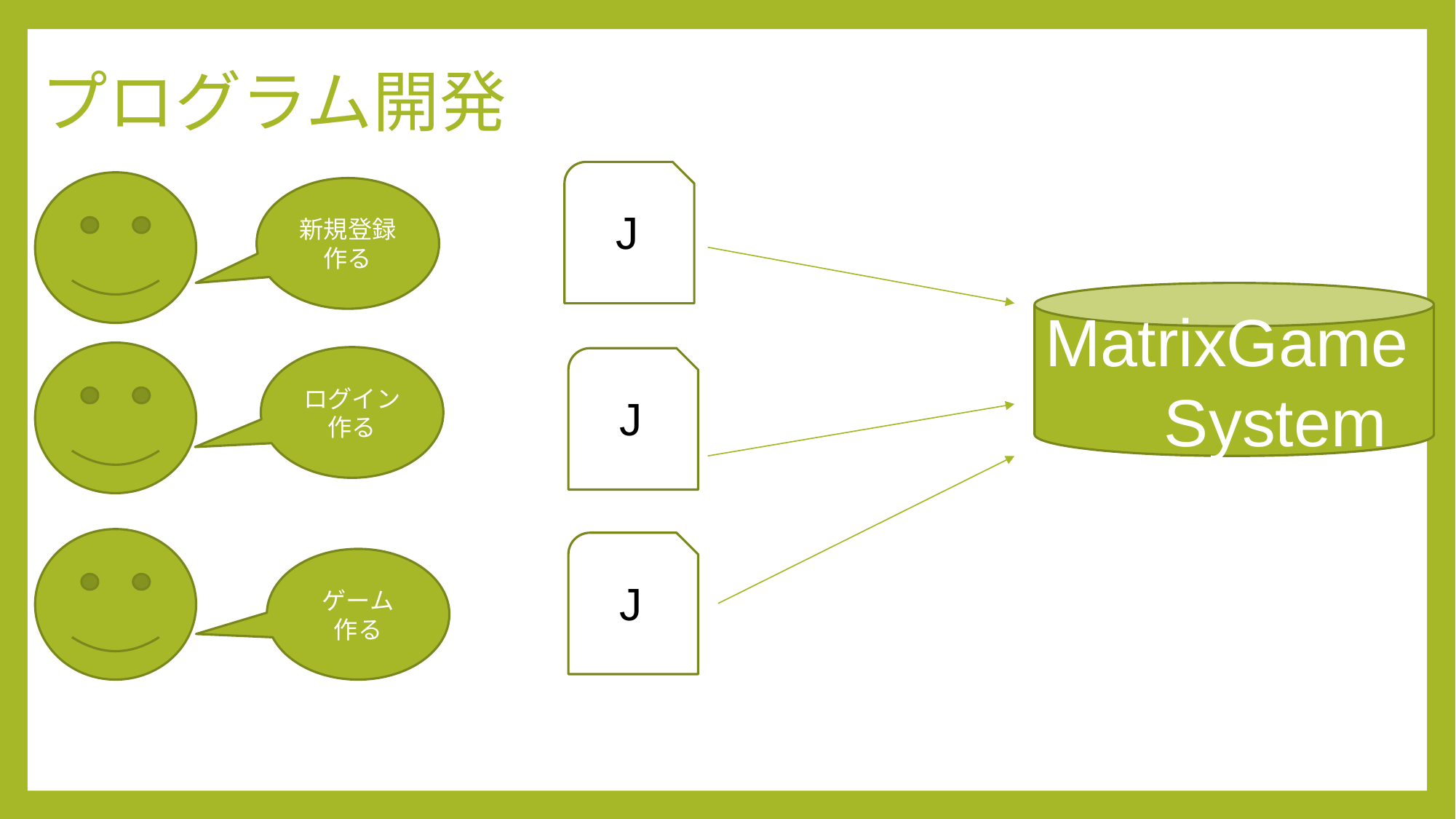

# プログラム開発
J

新規登録
作る
MatrixGame　System

ログイン
作る
J

J

ゲーム
作る